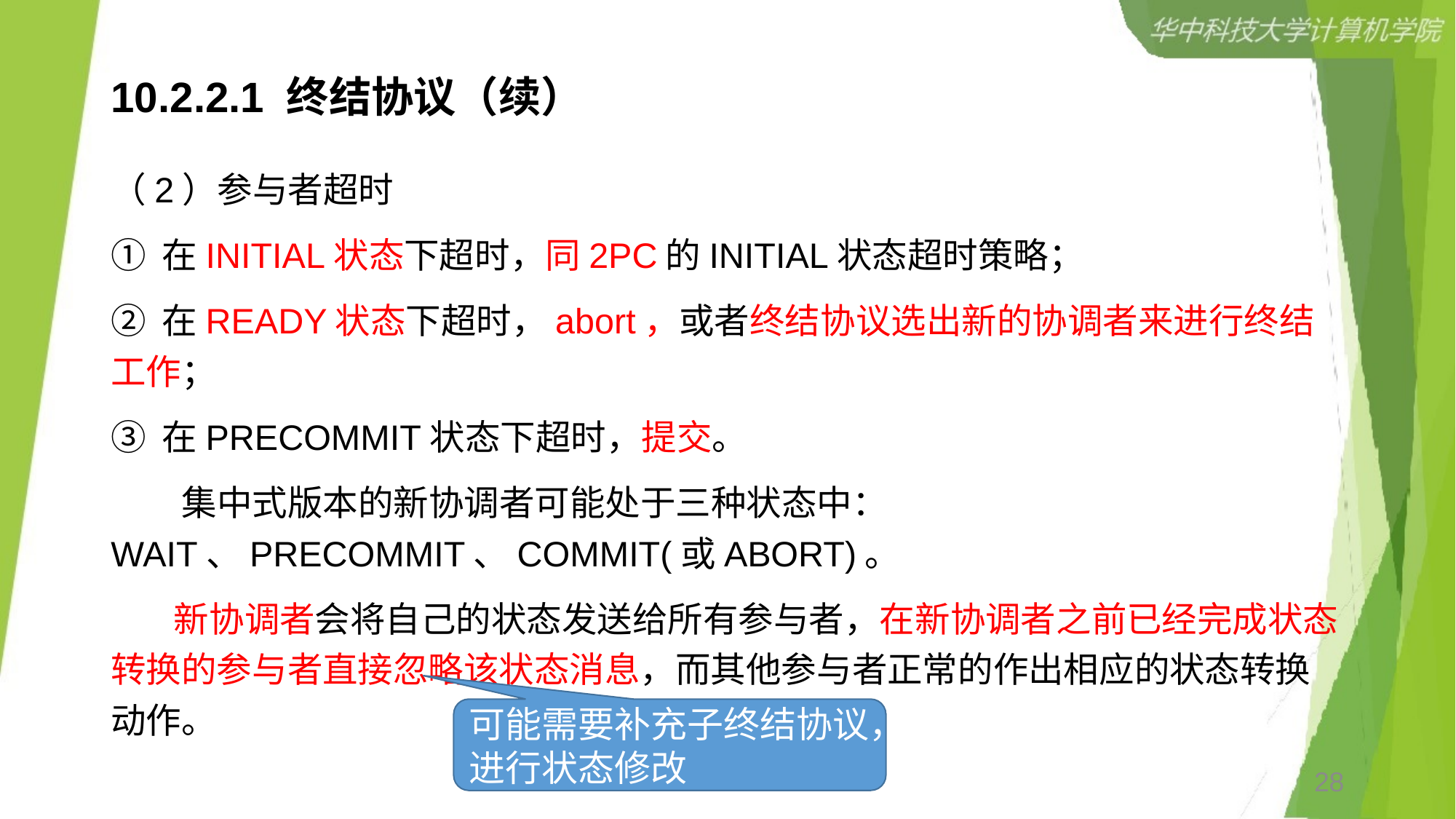

# 10.2.2.1 终结协议（续）
（2）参与者超时
① 在INITIAL状态下超时，同2PC的INITIAL状态超时策略；
② 在READY状态下超时，abort，或者终结协议选出新的协调者来进行终结工作；
③ 在PRECOMMIT状态下超时，提交。
        集中式版本的新协调者可能处于三种状态中：WAIT、PRECOMMIT、COMMIT(或ABORT)。
       新协调者会将自己的状态发送给所有参与者，在新协调者之前已经完成状态转换的参与者直接忽略该状态消息，而其他参与者正常的作出相应的状态转换动作。
可能需要补充子终结协议，进行状态修改
28